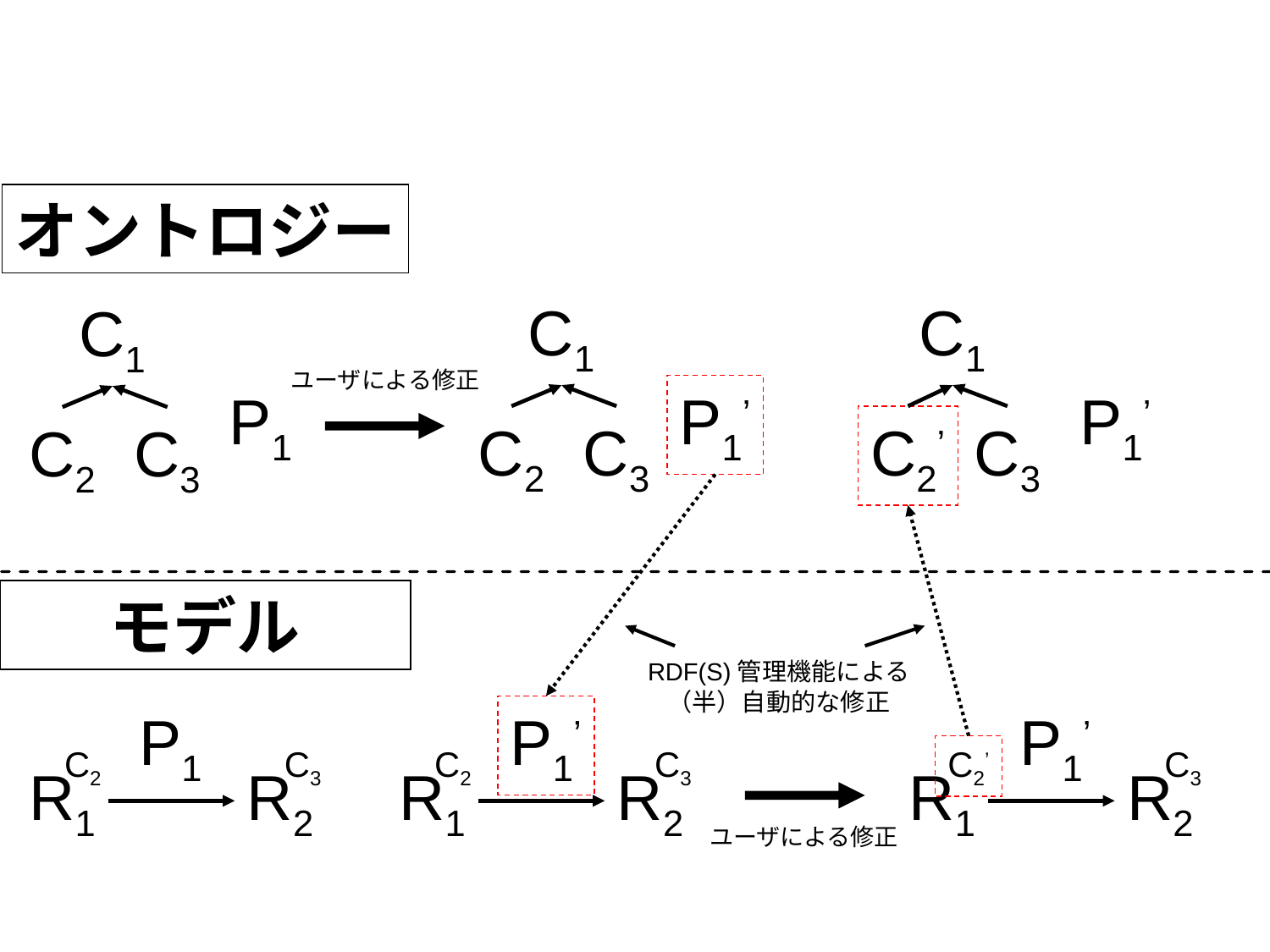

オントロジー
C1
C1
C1
ユーザによる修正
P1
P1’
P1’
C2
C3
C2’
C3
C2
C3

モデル

RDF(S)管理機能による
（半）自動的な修正
P1
P1’
P1’
C2
C3
C2
C3
C2’
C3
R1
R2
R1
R2
R1
R2

ユーザによる修正